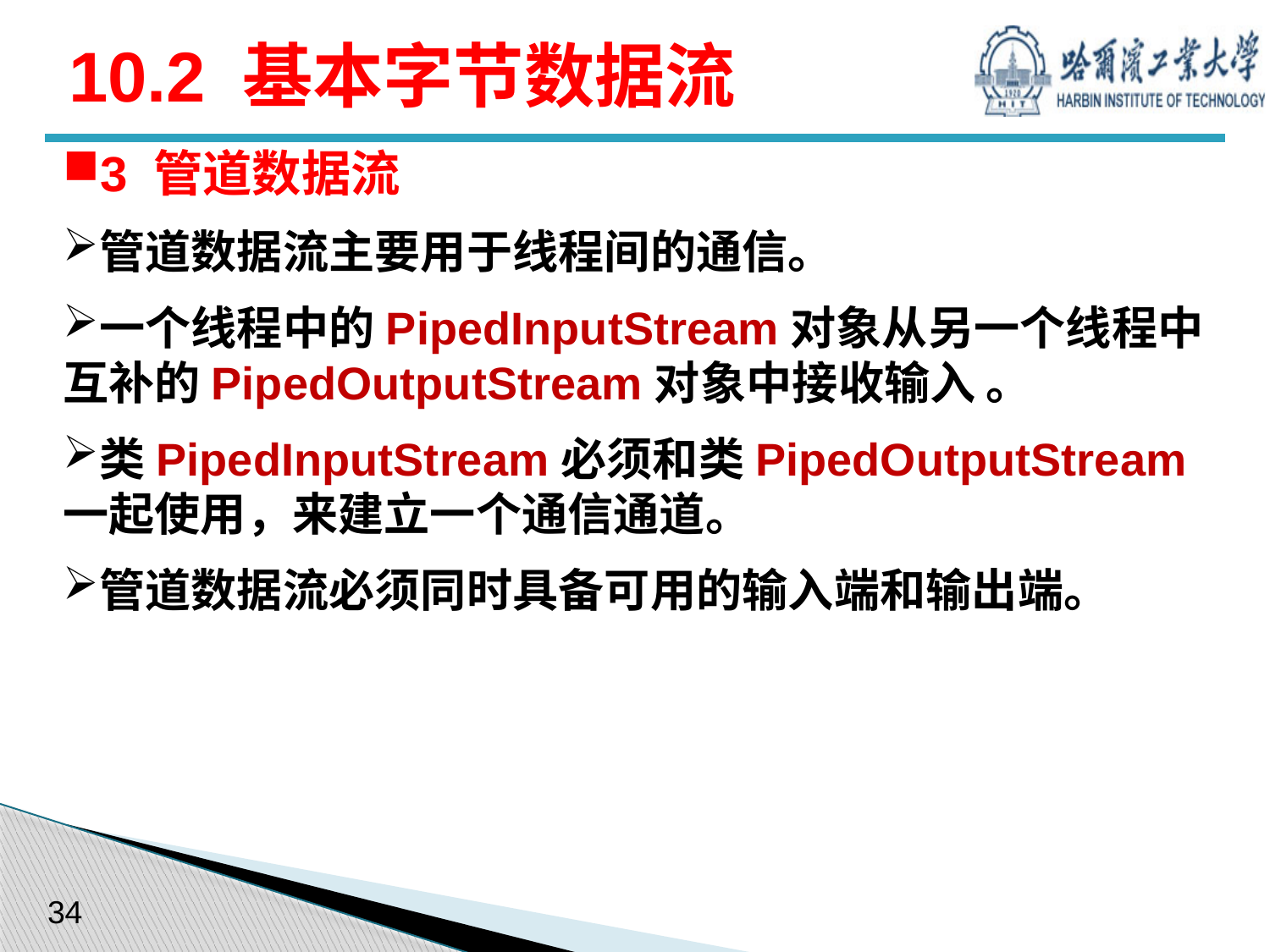

# 10.2 基本字节数据流
3 管道数据流
管道数据流主要用于线程间的通信。
一个线程中的PipedInputStream对象从另一个线程中互补的PipedOutputStream对象中接收输入 。
类PipedInputStream必须和类PipedOutputStream一起使用，来建立一个通信通道。
管道数据流必须同时具备可用的输入端和输出端。